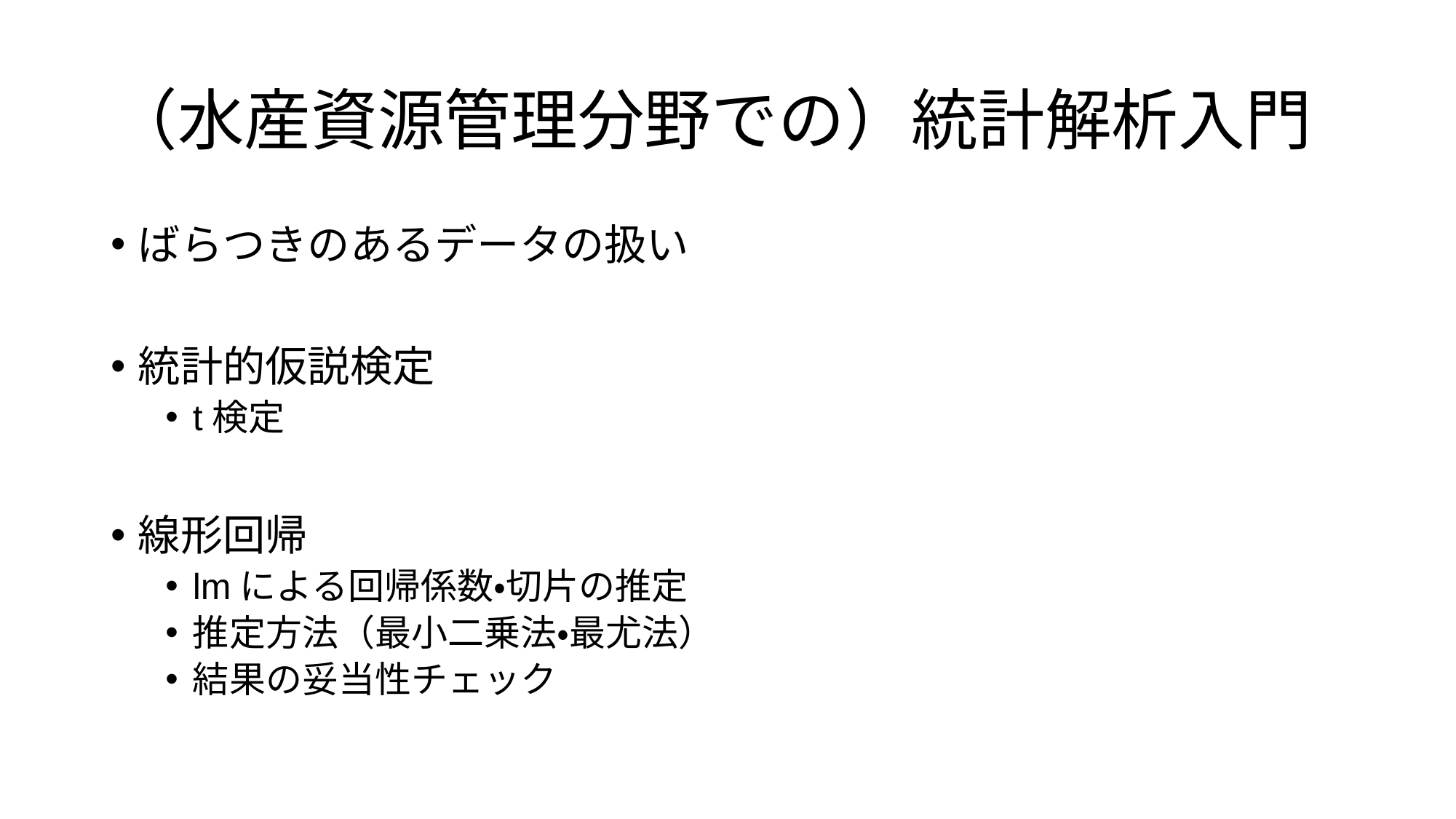

# （水産資源管理分野での）統計解析入門
ばらつきのあるデータの扱い

統計的仮説検定
t検定

線形回帰
lmによる回帰係数・切片の推定
推定方法（最小二乗法・最尤法）
結果の妥当性チェック